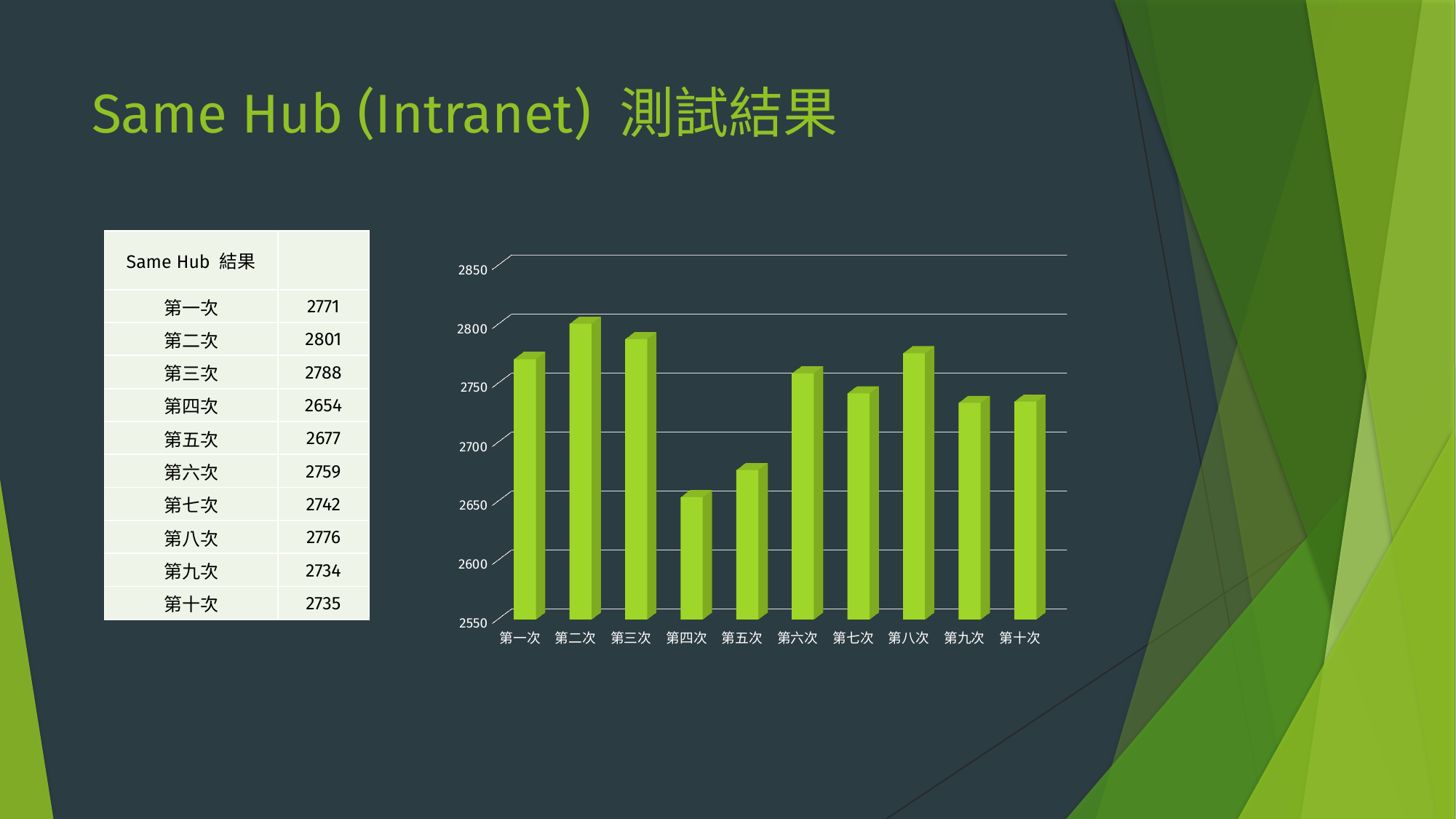

# Same Hub (Intranet) 測試結果
| Same Hub 結果 |  |
| --- | --- |
| 第一次 | 2771 |
| 第二次 | 2801 |
| 第三次 | 2788 |
| 第四次 | 2654 |
| 第五次 | 2677 |
| 第六次 | 2759 |
| 第七次 | 2742 |
| 第八次 | 2776 |
| 第九次 | 2734 |
| 第十次 | 2735 |

[unsupported chart]